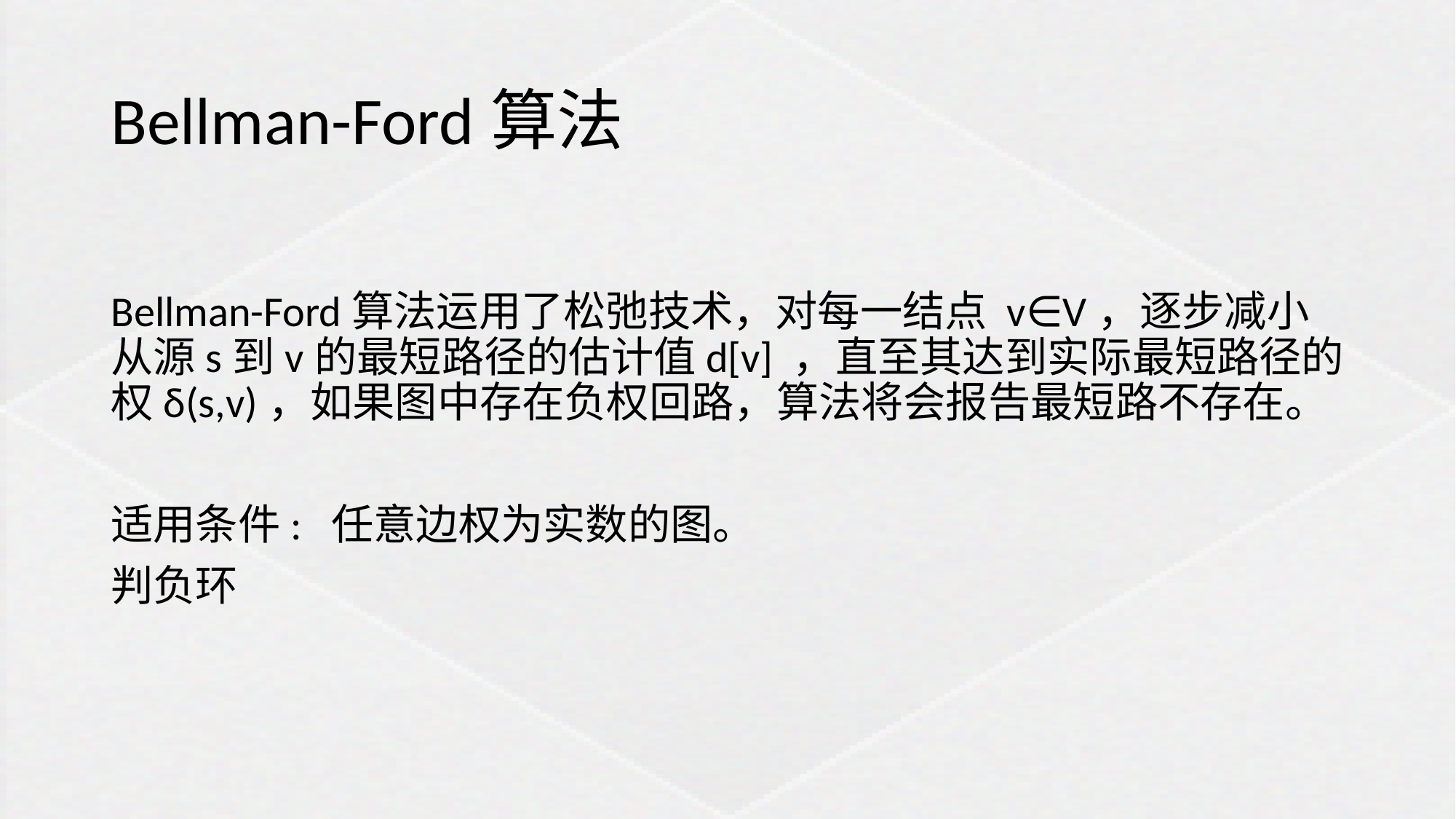

# Bellman-Ford算法

Bellman-Ford算法运用了松弛技术，对每一结点 v∈V，逐步减小从源s到v的最短路径的估计值d[v] ，直至其达到实际最短路径的权δ(s,v)，如果图中存在负权回路，算法将会报告最短路不存在。

适用条件:  任意边权为实数的图。
判负环